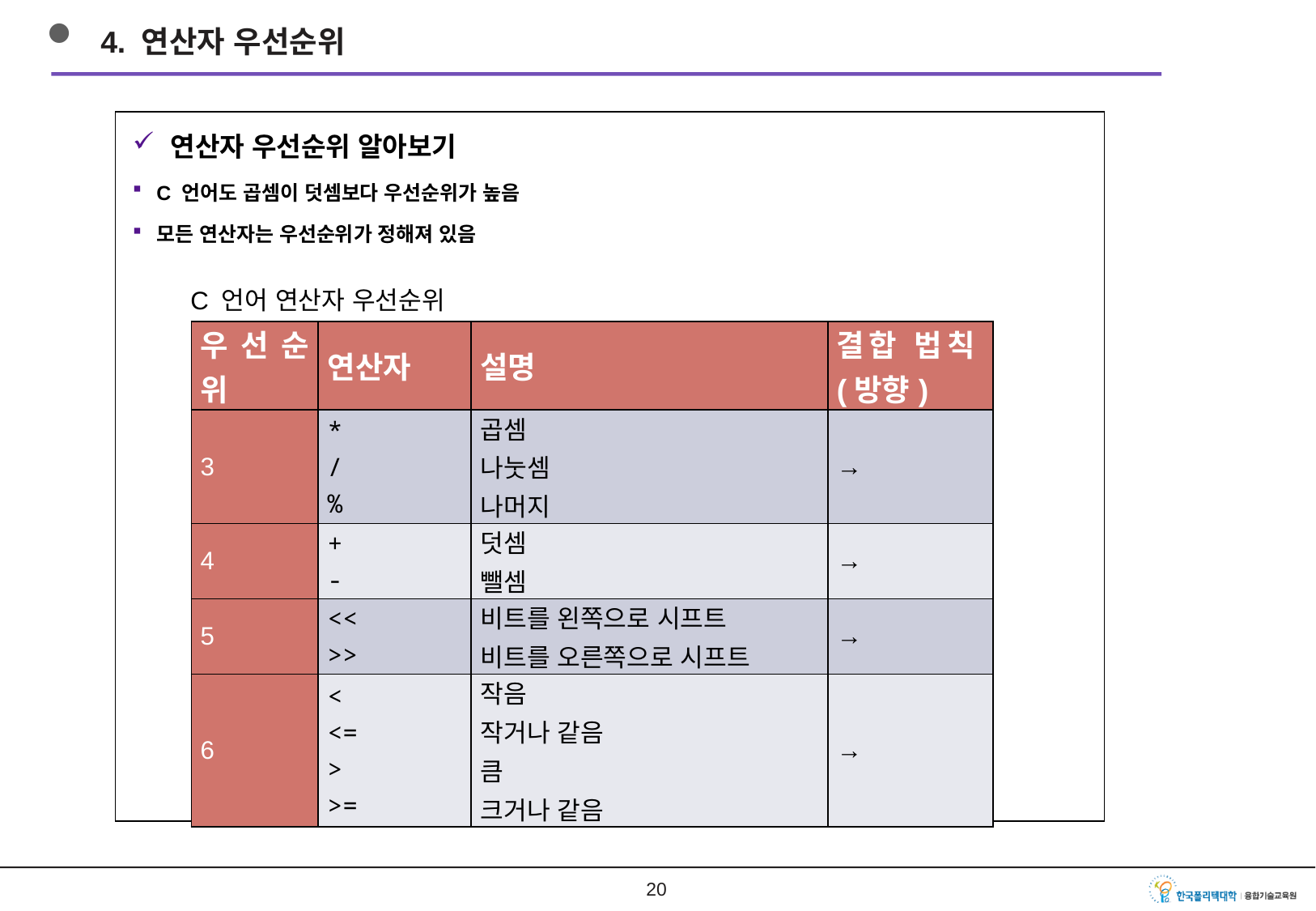

4. 연산자 우선순위
연산자 우선순위 알아보기
C 언어도 곱셈이 덧셈보다 우선순위가 높음
모든 연산자는 우선순위가 정해져 있음
C 언어 연산자 우선순위
| 우선순위 | 연산자 | 설명 | 결합 법칙(방향) |
| --- | --- | --- | --- |
| 3 | \* / % | 곱셈 나눗셈 나머지 | → |
| 4 | + - | 덧셈 뺄셈 | → |
| 5 | <<  >> | 비트를 왼쪽으로 시프트 비트를 오른쪽으로 시프트 | → |
| 6 | <  <= >  >= | 작음 작거나 같음 큼 크거나 같음 | → |
20